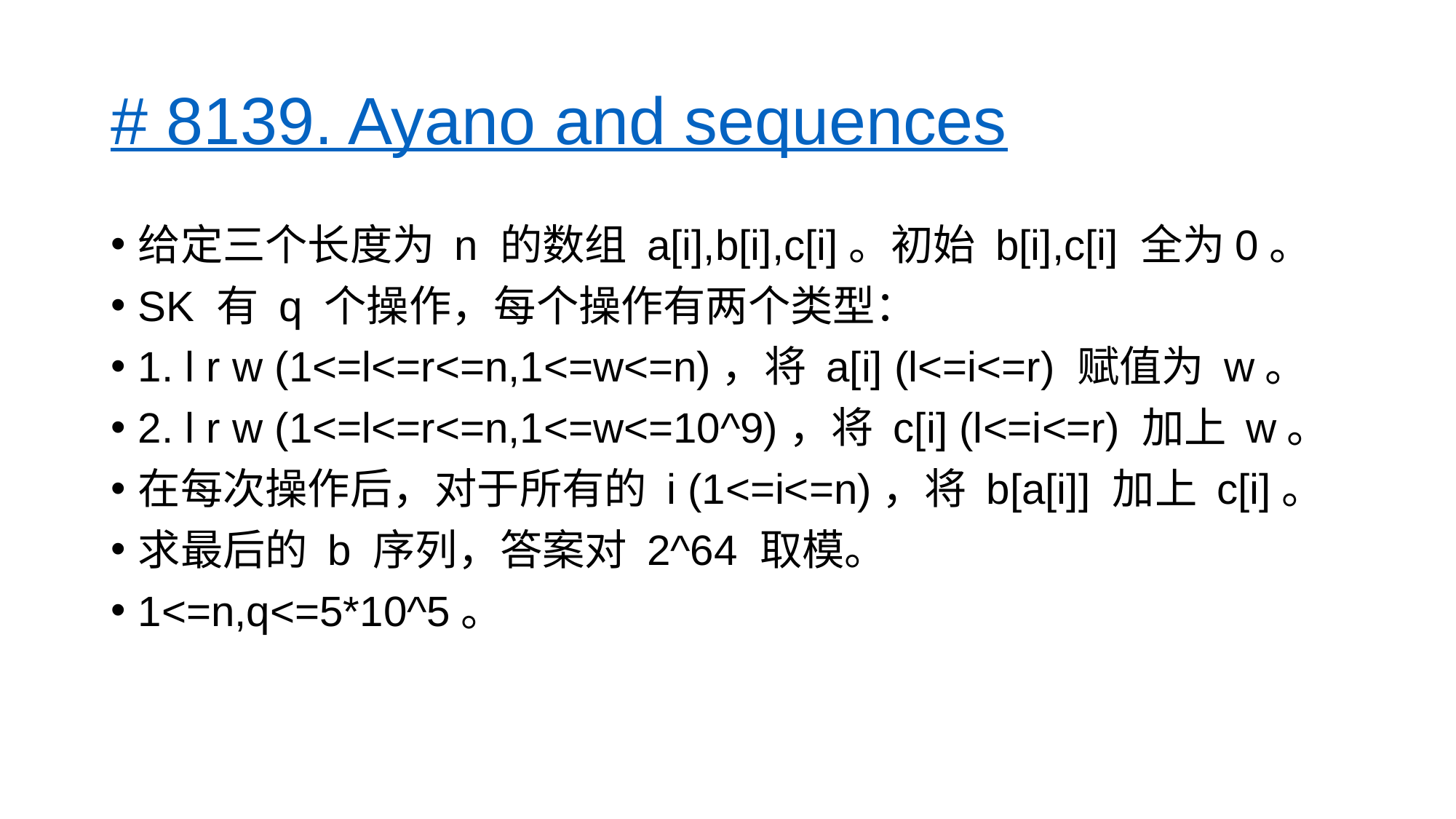

# # 8139. Ayano and sequences
给定三个长度为 n 的数组 a[i],b[i],c[i]。初始 b[i],c[i] 全为0。
SK 有 q 个操作，每个操作有两个类型：
1. l r w (1<=l<=r<=n,1<=w<=n)，将 a[i] (l<=i<=r) 赋值为 w。
2. l r w (1<=l<=r<=n,1<=w<=10^9)，将 c[i] (l<=i<=r) 加上 w。
在每次操作后，对于所有的 i (1<=i<=n)，将 b[a[i]] 加上 c[i]。
求最后的 b 序列，答案对 2^64 取模。
1<=n,q<=5*10^5。